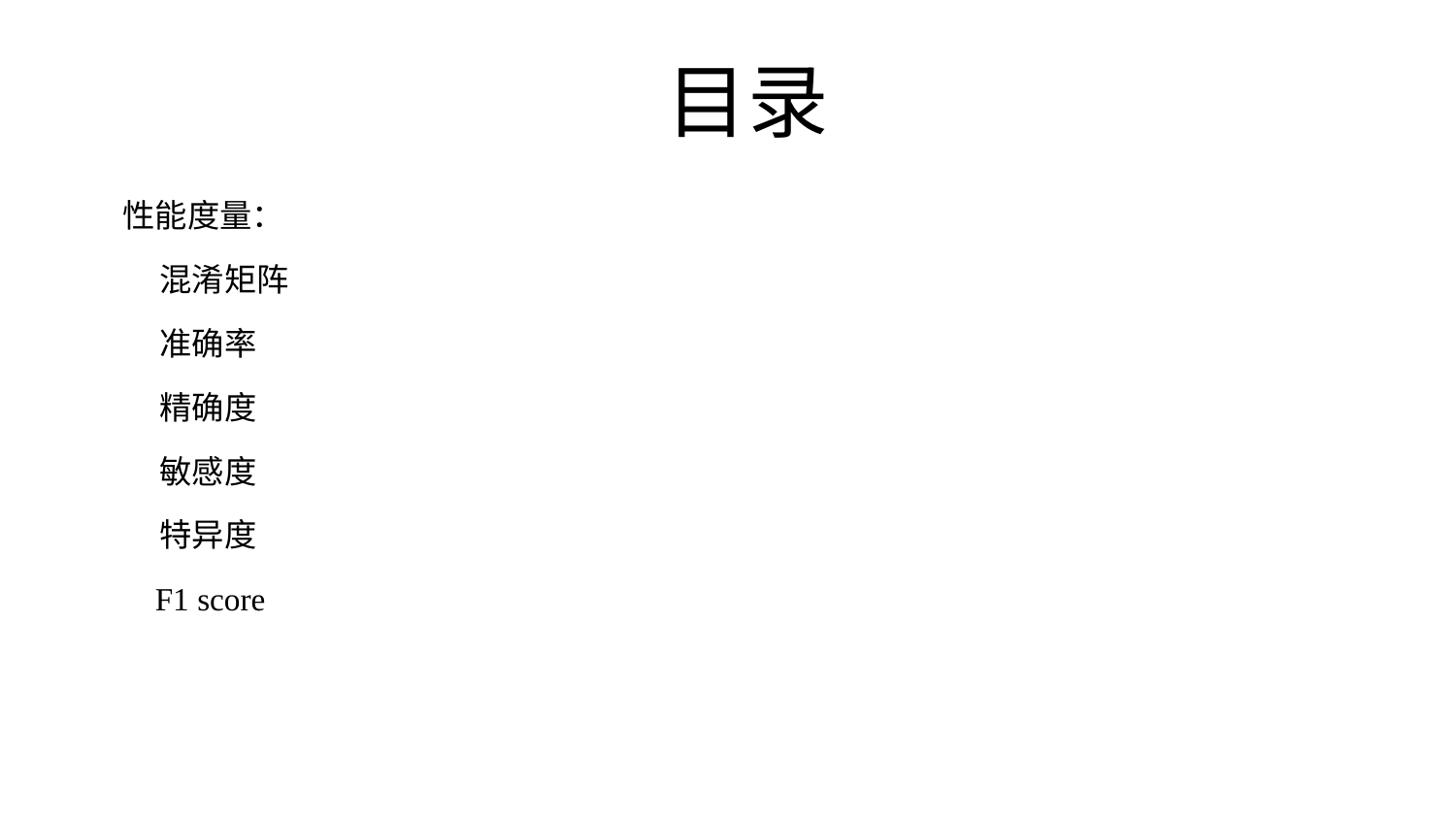

# 目录
性能度量：
    混淆矩阵
    准确率
    精确度
    敏感度
    特异度
    F1 score

3